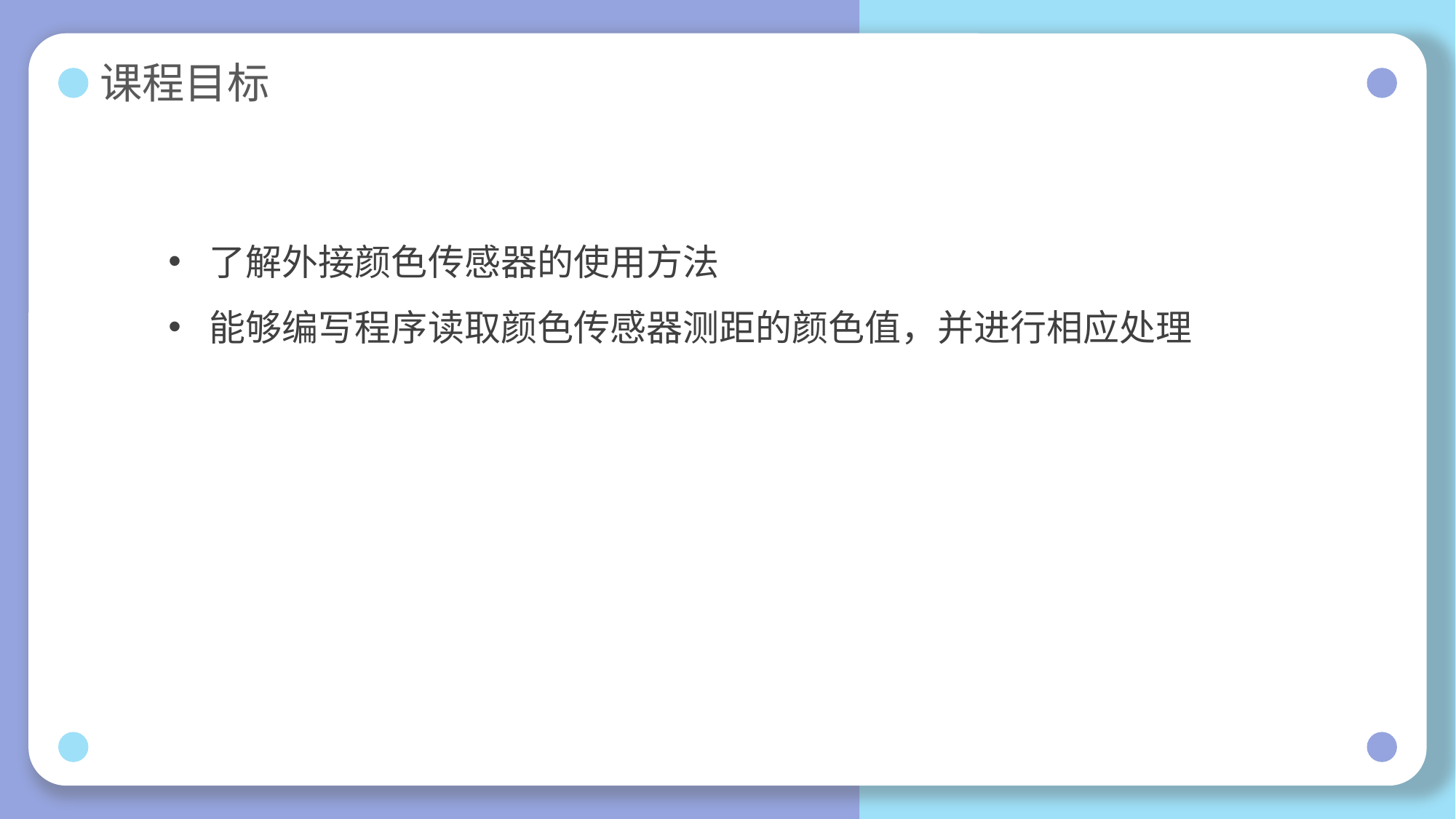

# 课程目标
了解外接颜色传感器的使用方法
能够编写程序读取颜色传感器测距的颜色值，并进行相应处理